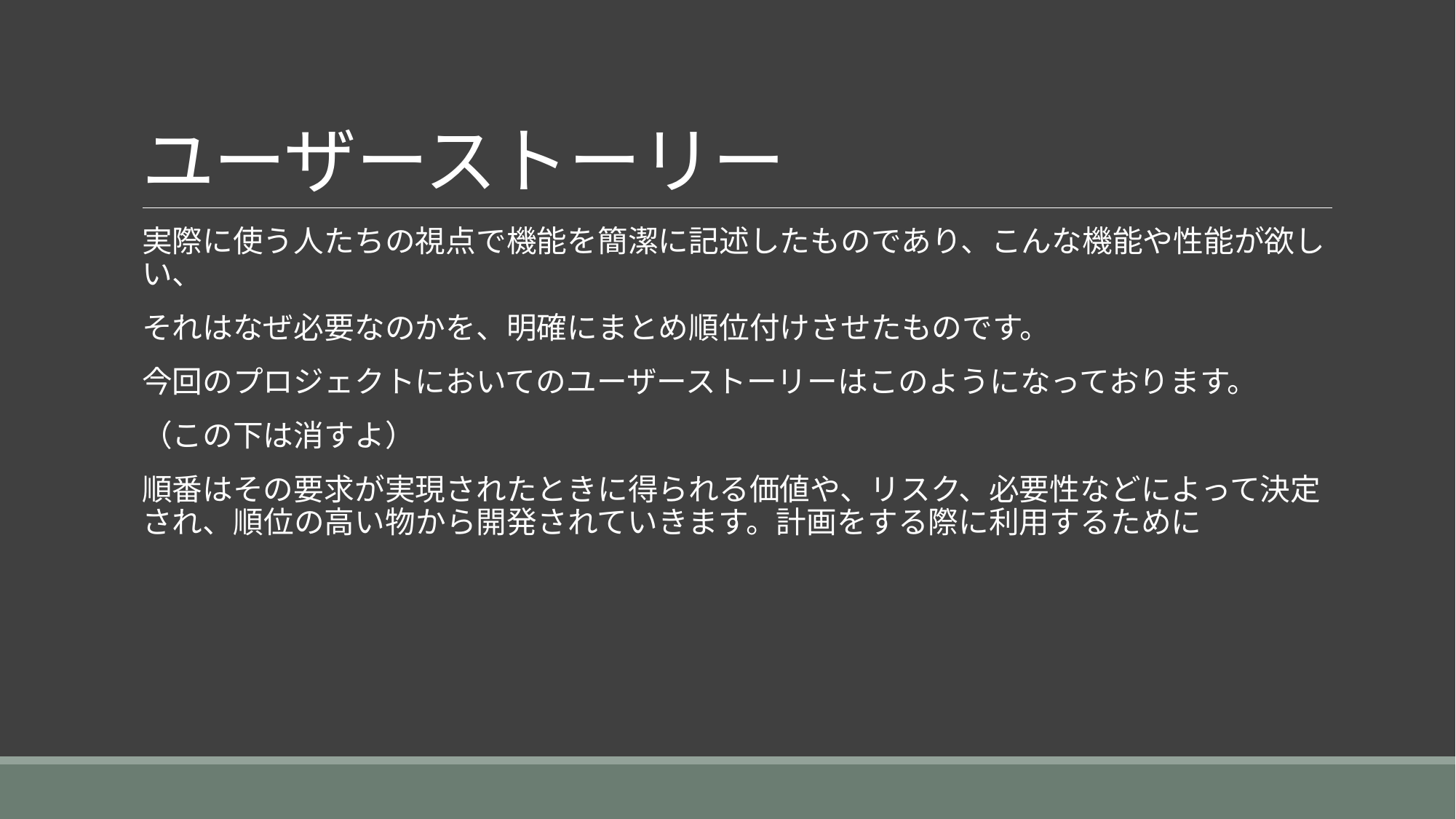

# ユーザーストーリー
実際に使う人たちの視点で機能を簡潔に記述したものであり、こんな機能や性能が欲しい、
それはなぜ必要なのかを、明確にまとめ順位付けさせたものです。
今回のプロジェクトにおいてのユーザーストーリーはこのようになっております。
（この下は消すよ）
順番はその要求が実現されたときに得られる価値や、リスク、必要性などによって決定され、順位の高い物から開発されていきます。計画をする際に利用するために